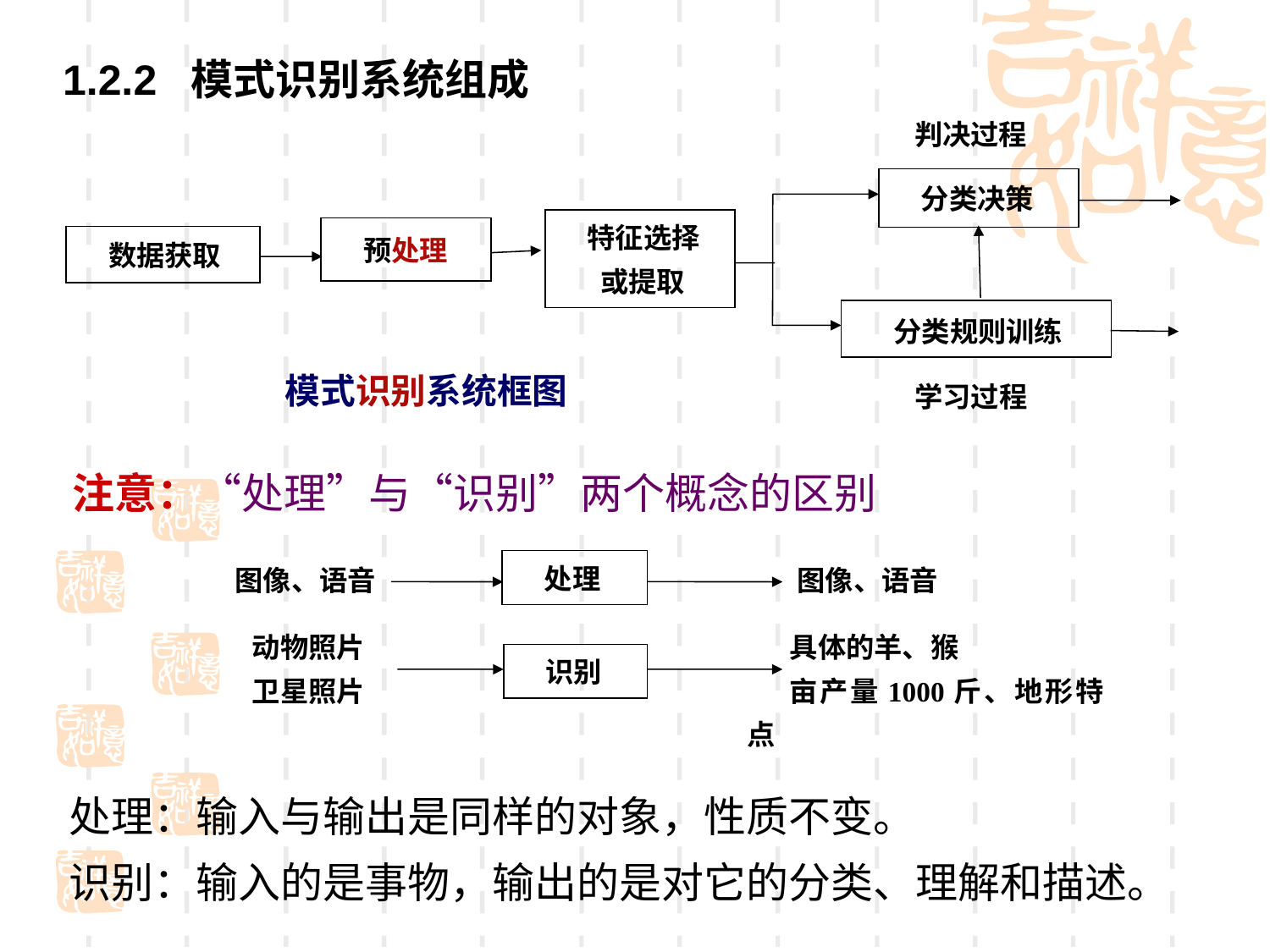

1.2.2  模式识别系统组成
判决过程
分类决策

特征选择
 或提取
预处理

数据获取

分类规则训练

模式识别系统框图
学习过程

注意：“处理”与“识别”两个概念的区别
处理

识别

图像、语音
动物照片
卫星照片
图像、语音
具体的羊、猴
亩产量1000斤、地形特点
处理：输入与输出是同样的对象，性质不变。
识别：输入的是事物，输出的是对它的分类、理解和描述。